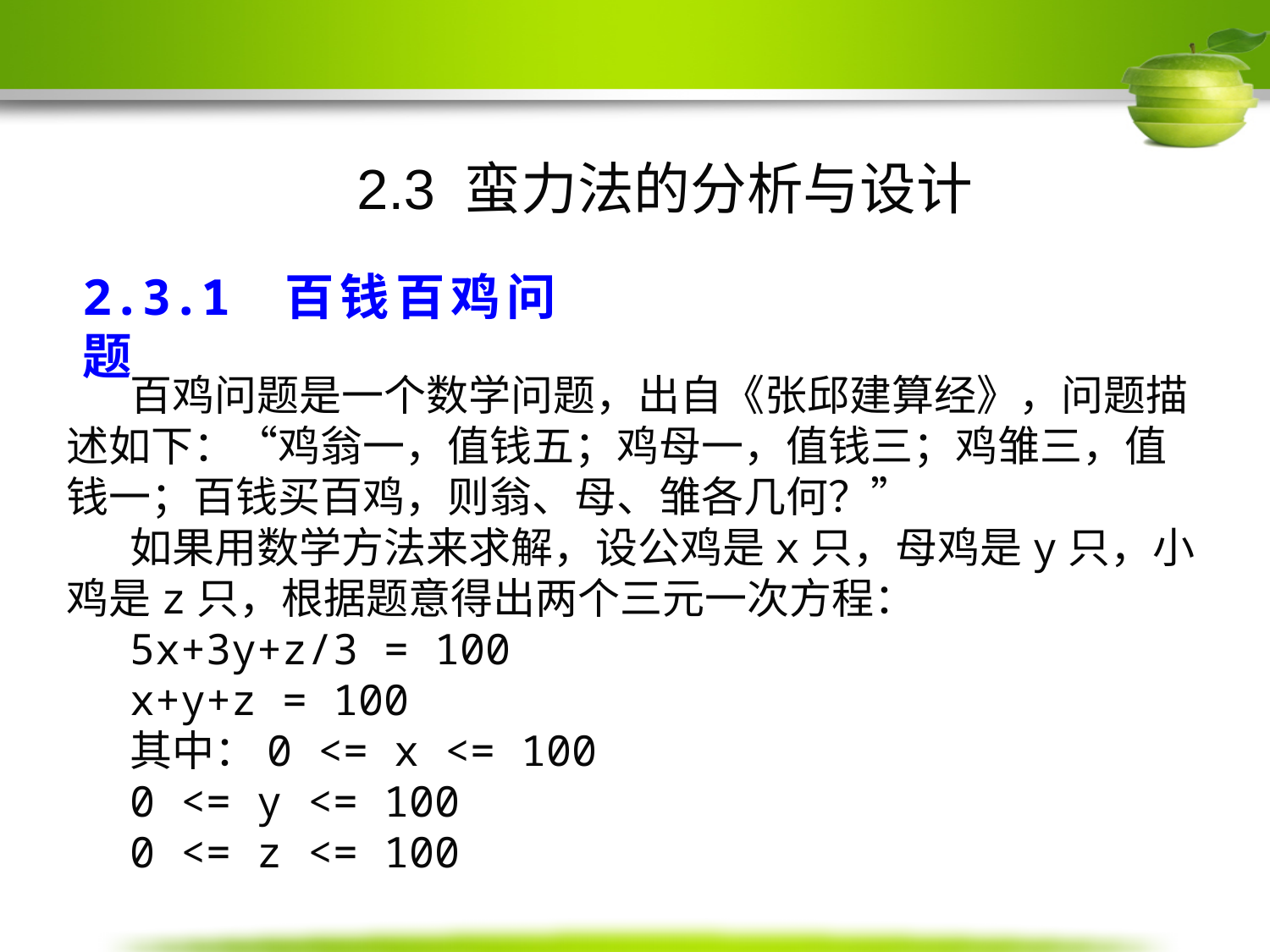

2.3 蛮力法的分析与设计
2.3.1 百钱百鸡问题
百鸡问题是一个数学问题，出自《张邱建算经》，问题描述如下：“鸡翁一，值钱五；鸡母一，值钱三；鸡雏三，值钱一；百钱买百鸡，则翁、母、雏各几何？”
如果用数学方法来求解，设公鸡是x只，母鸡是y只，小鸡是z只，根据题意得出两个三元一次方程：
5x+3y+z/3 = 100
x+y+z = 100
其中：0 <= x <= 100
0 <= y <= 100
0 <= z <= 100